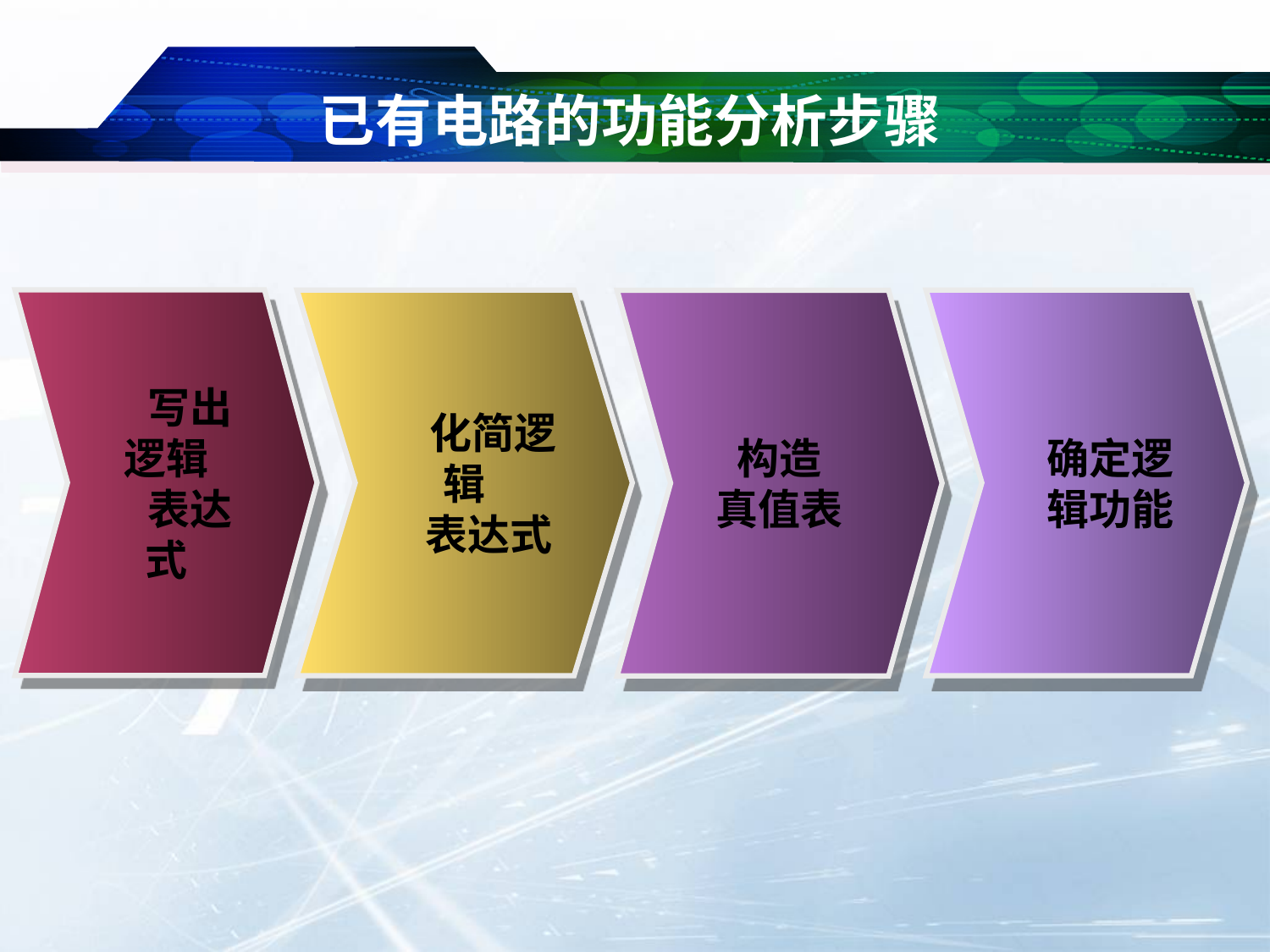

# 已有电路的功能分析步骤

    写出逻辑
    表达式

     化简逻辑
    表达式

    确定逻
    辑功能

构造
真值表